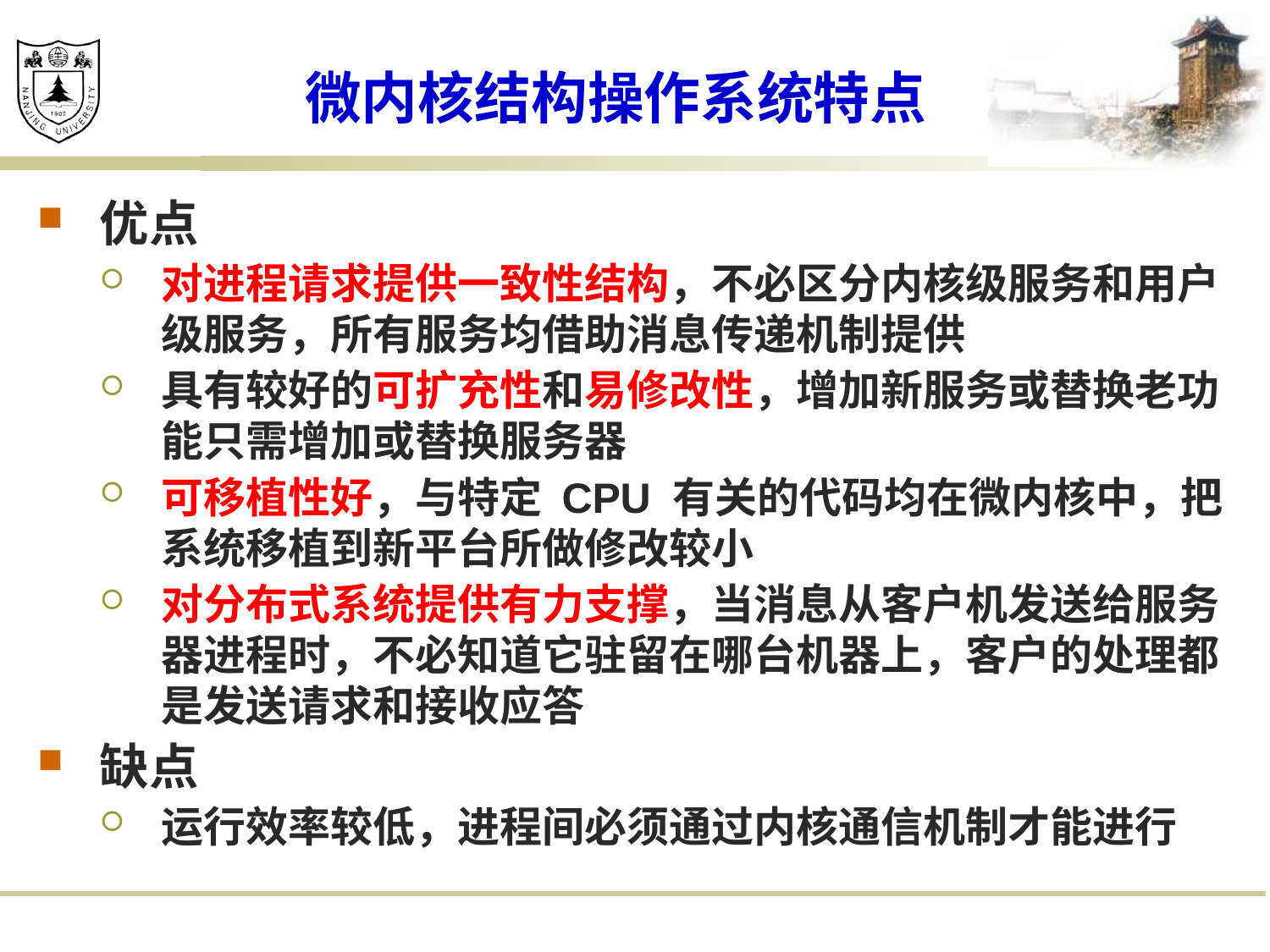

# 微内核结构操作系统特点
优点
对进程请求提供一致性结构，不必区分内核级服务和用户级服务，所有服务均借助消息传递机制提供
具有较好的可扩充性和易修改性，增加新服务或替换老功能只需增加或替换服务器
可移植性好，与特定 CPU 有关的代码均在微内核中，把系统移植到新平台所做修改较小
对分布式系统提供有力支撑，当消息从客户机发送给服务器进程时，不必知道它驻留在哪台机器上，客户的处理都是发送请求和接收应答
缺点
运行效率较低，进程间必须通过内核通信机制才能进行
149